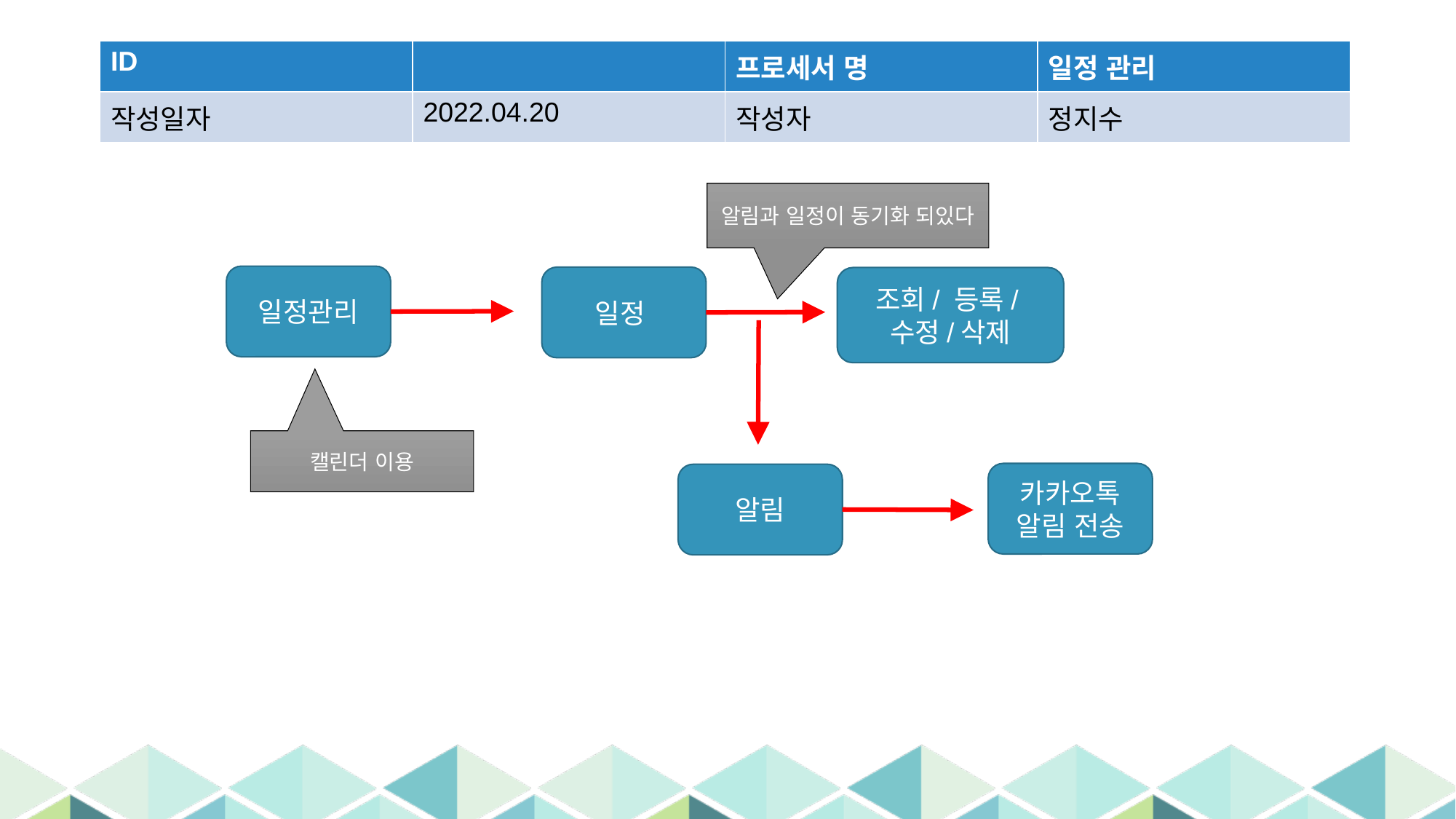

| ID |  | 프로세서 명 | 일정 관리 |
| --- | --- | --- | --- |
| 작성일자 | 2022.04.20 | 작성자 | 정지수 |
알림과 일정이 동기화 되있다
일정관리
일정
조회/ 등록/수정/삭제
캘린더 이용
카카오톡 알림 전송
알림